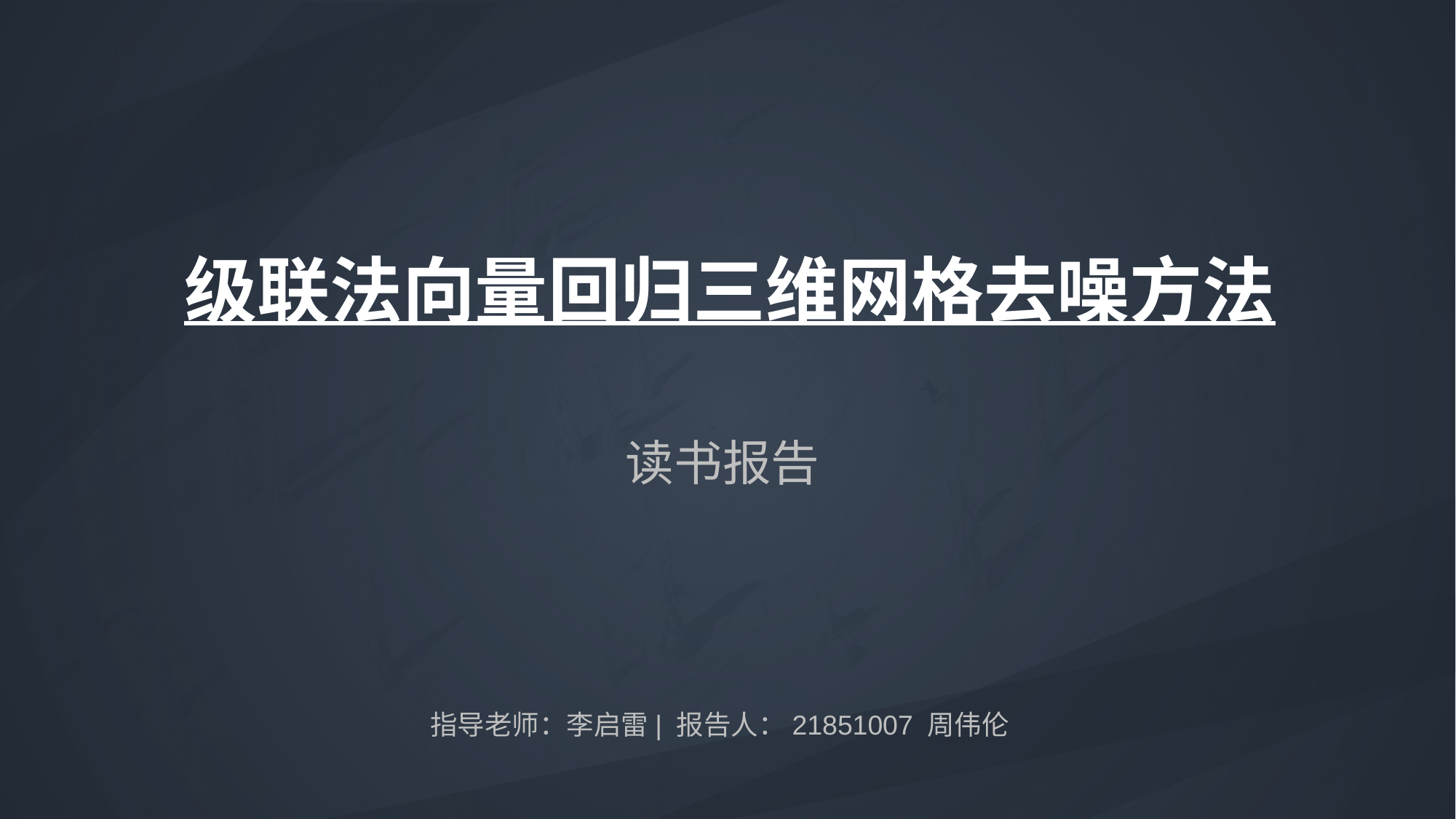

级联法向量回归三维网格去噪方法
读书报告
指导老师：李启雷| 报告人：21851007 周伟伦